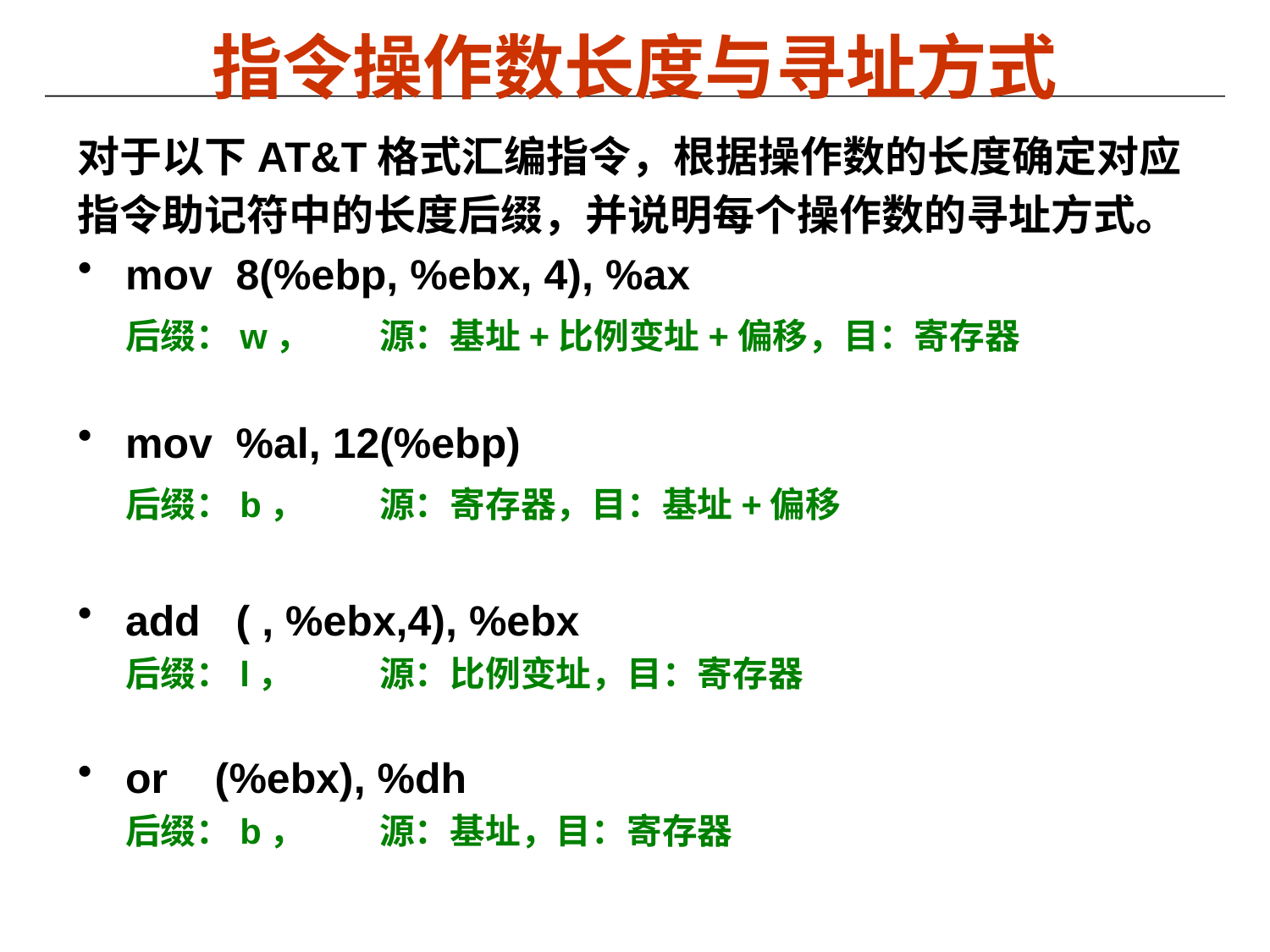

# 指令操作数长度与寻址方式
对于以下AT&T格式汇编指令，根据操作数的长度确定对应指令助记符中的长度后缀，并说明每个操作数的寻址方式。
mov  8(%ebp, %ebx, 4), %ax
	后缀：w，	源：基址+比例变址+偏移，目：寄存器

mov  %al, 12(%ebp)
	后缀：b，	源：寄存器，目：基址+偏移

add   ( , %ebx,4), %ebx
	后缀：l，	源：比例变址，目：寄存器

or    (%ebx), %dh
	后缀：b，	源：基址，目：寄存器